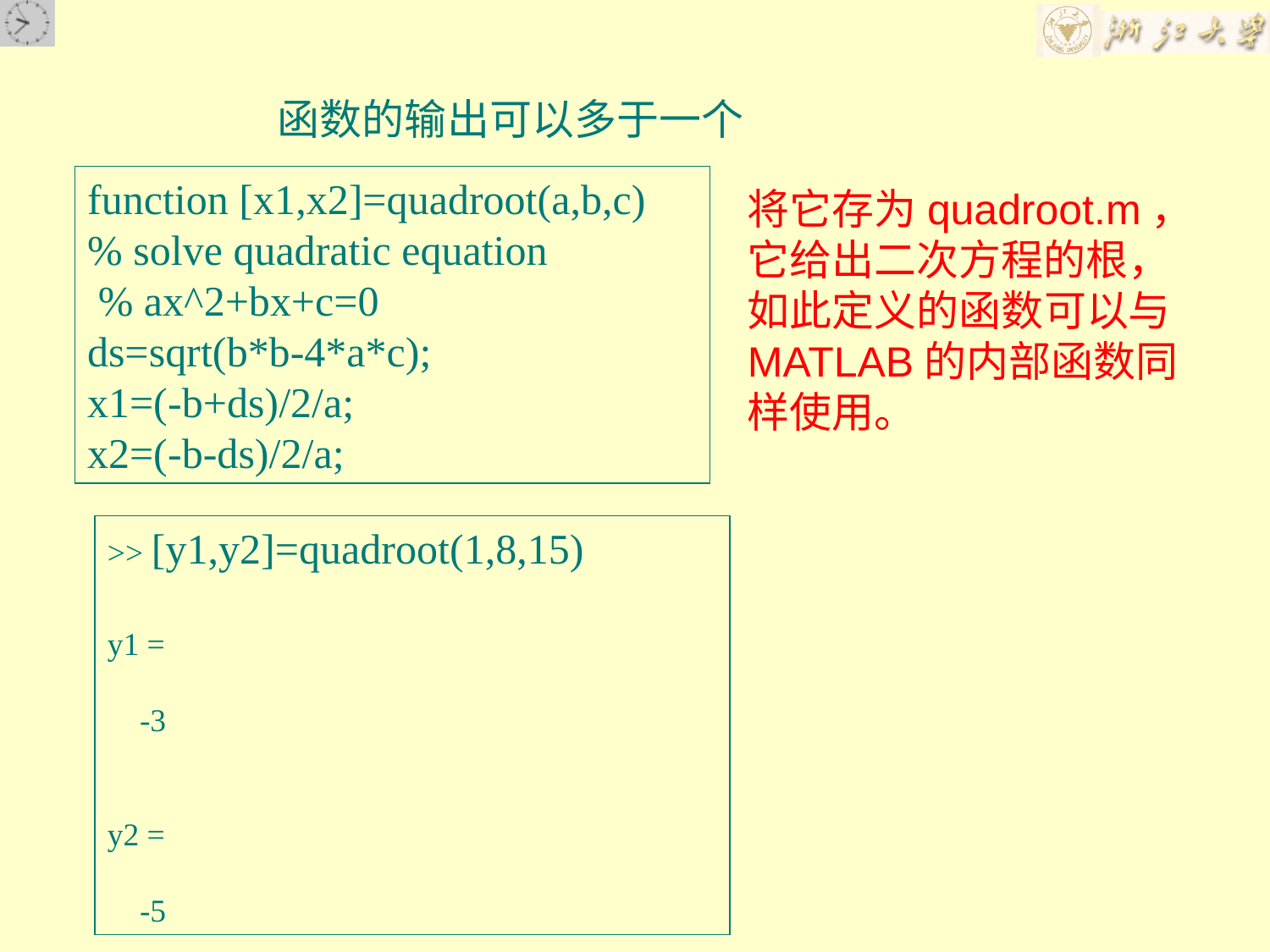

函数的输出可以多于一个
function [x1,x2]=quadroot(a,b,c)
% solve quadratic equation
 % ax^2+bx+c=0
ds=sqrt(b*b-4*a*c);
x1=(-b+ds)/2/a;
x2=(-b-ds)/2/a;
将它存为quadroot.m，它给出二次方程的根，
如此定义的函数可以与MATLAB的内部函数同样使用。
>> [y1,y2]=quadroot(1,8,15)

y1 =

    -3

y2 =

    -5